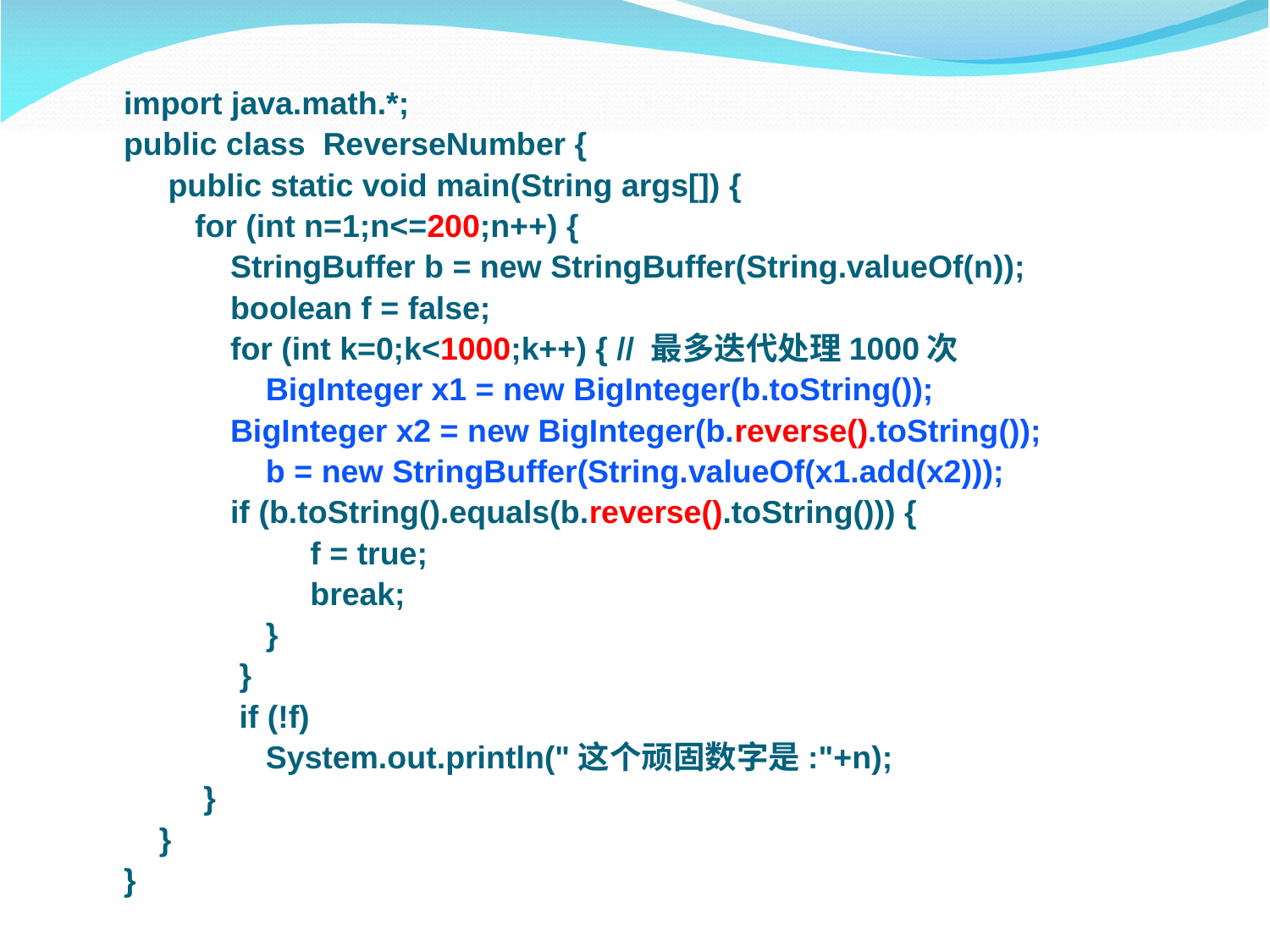

import java.math.*;
public class  ReverseNumber {     public static void main(String args[]) {        for (int n=1;n<=200;n++) {               StringBuffer b = new StringBuffer(String.valueOf(n));            boolean f = false;              for (int k=0;k<1000;k++) { // 最多迭代处理1000次                BigInteger x1 = new BigInteger(b.toString());
            BigInteger x2 = new BigInteger(b.reverse().toString());                b = new StringBuffer(String.valueOf(x1.add(x2)));
            if (b.toString().equals(b.reverse().toString())) {                     f = true;                      break;                }             }             if (!f)                System.out.println("这个顽固数字是:"+n);         }     }}